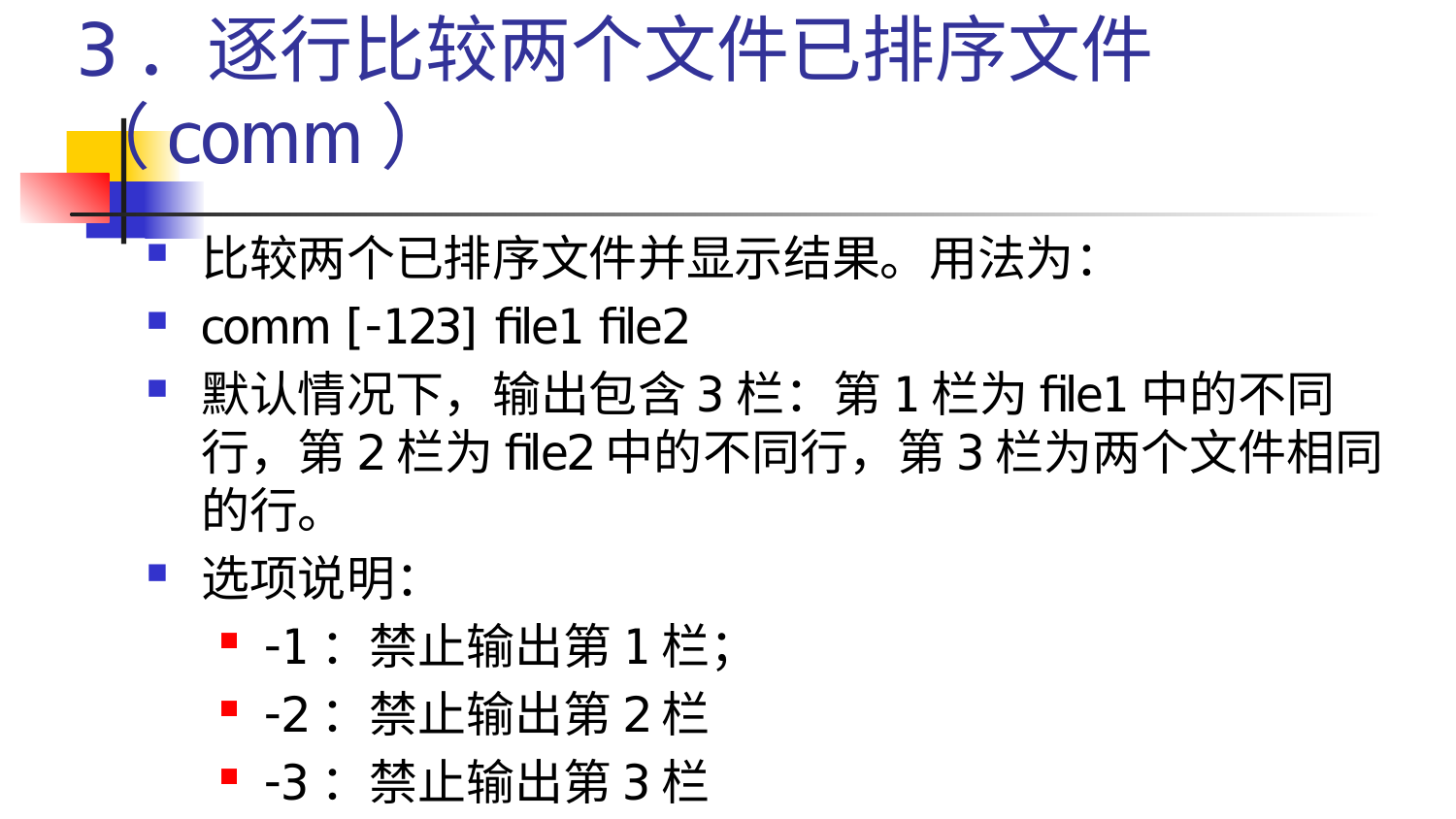

# 3．逐行比较两个文件已排序文件（comm）
比较两个已排序文件并显示结果。用法为：
comm [-123] file1 file2
默认情况下，输出包含3栏：第1栏为file1中的不同行，第2栏为file2中的不同行，第3栏为两个文件相同的行。
选项说明：
-1：禁止输出第1栏；
-2：禁止输出第2栏
-3：禁止输出第3栏